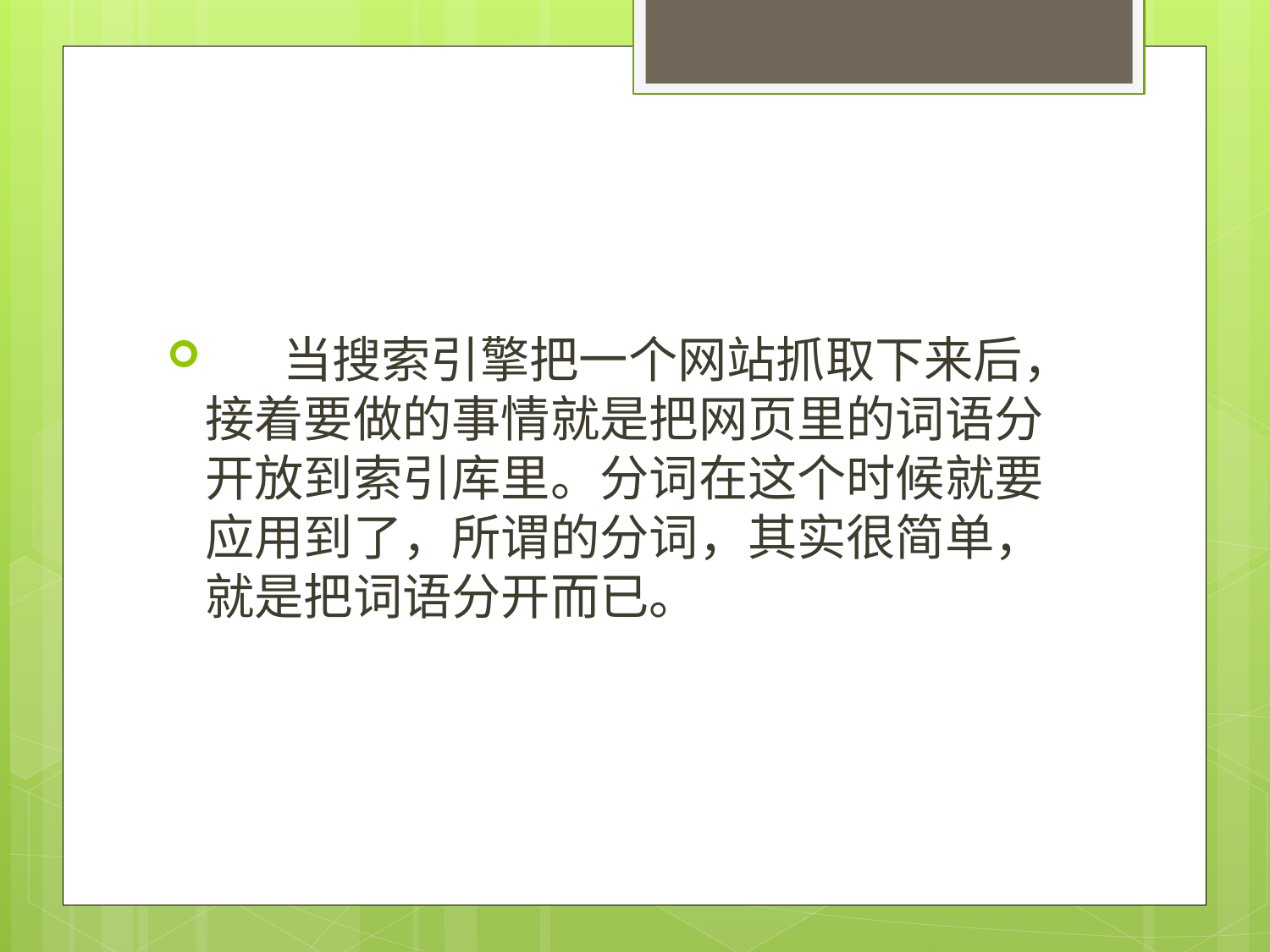

当搜索引擎把一个网站抓取下来后，接着要做的事情就是把网页里的词语分开放到索引库里。分词在这个时候就要应用到了，所谓的分词，其实很简单，就是把词语分开而已。